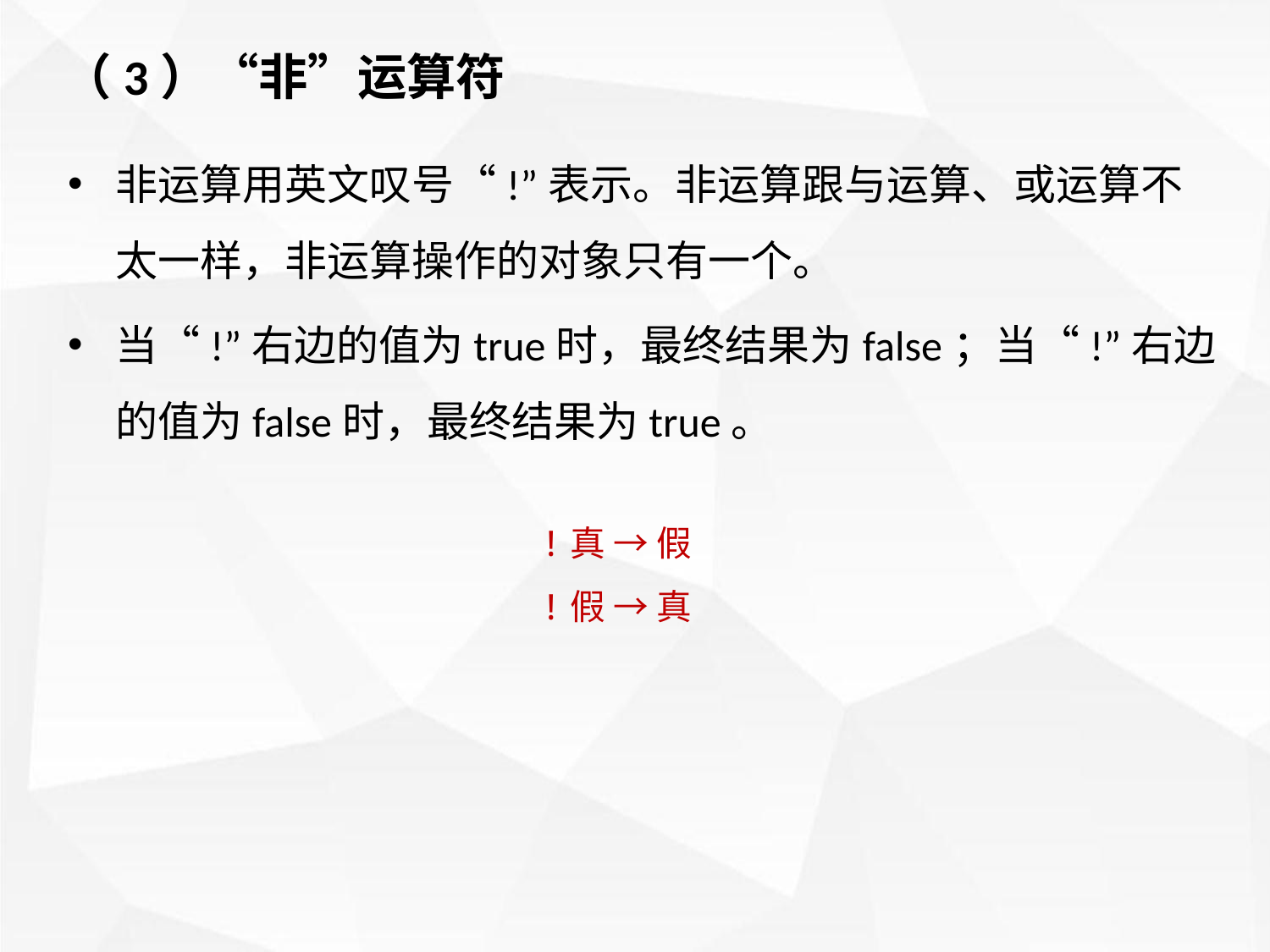

（3）“非”运算符
非运算用英文叹号“!”表示。非运算跟与运算、或运算不太一样，非运算操作的对象只有一个。
当“!”右边的值为true时，最终结果为false；当“!”右边的值为false时，最终结果为true。

!真 → 假
!假 → 真